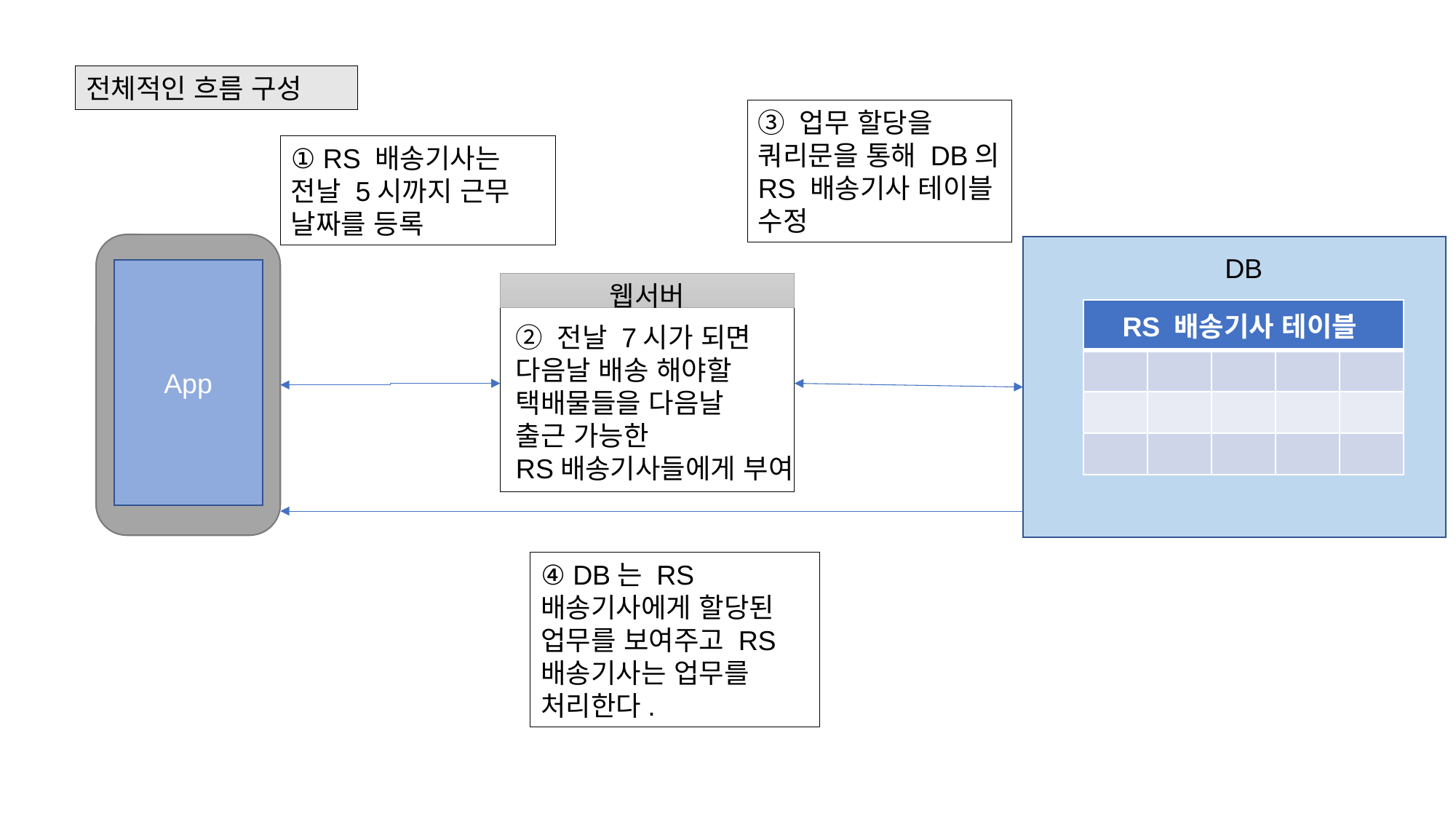

전체적인 흐름 구성
③ 업무 할당을 쿼리문을 통해 DB의 RS 배송기사 테이블 수정
① RS 배송기사는 전날 5시까지 근무 날짜를 등록

App
ㅇ
DB

웹서버

| RS 배송기사 테이블 |  |  |  |  |
| --- | --- | --- | --- | --- |
|  |  |  |  |  |
|  |  |  |  |  |
|  |  |  |  |  |
② 전날 7시가 되면
다음날 배송 해야할
택배물들을 다음날
출근 가능한
RS배송기사들에게 부여
④ DB는 RS 배송기사에게 할당된 업무를 보여주고 RS 배송기사는 업무를 처리한다.